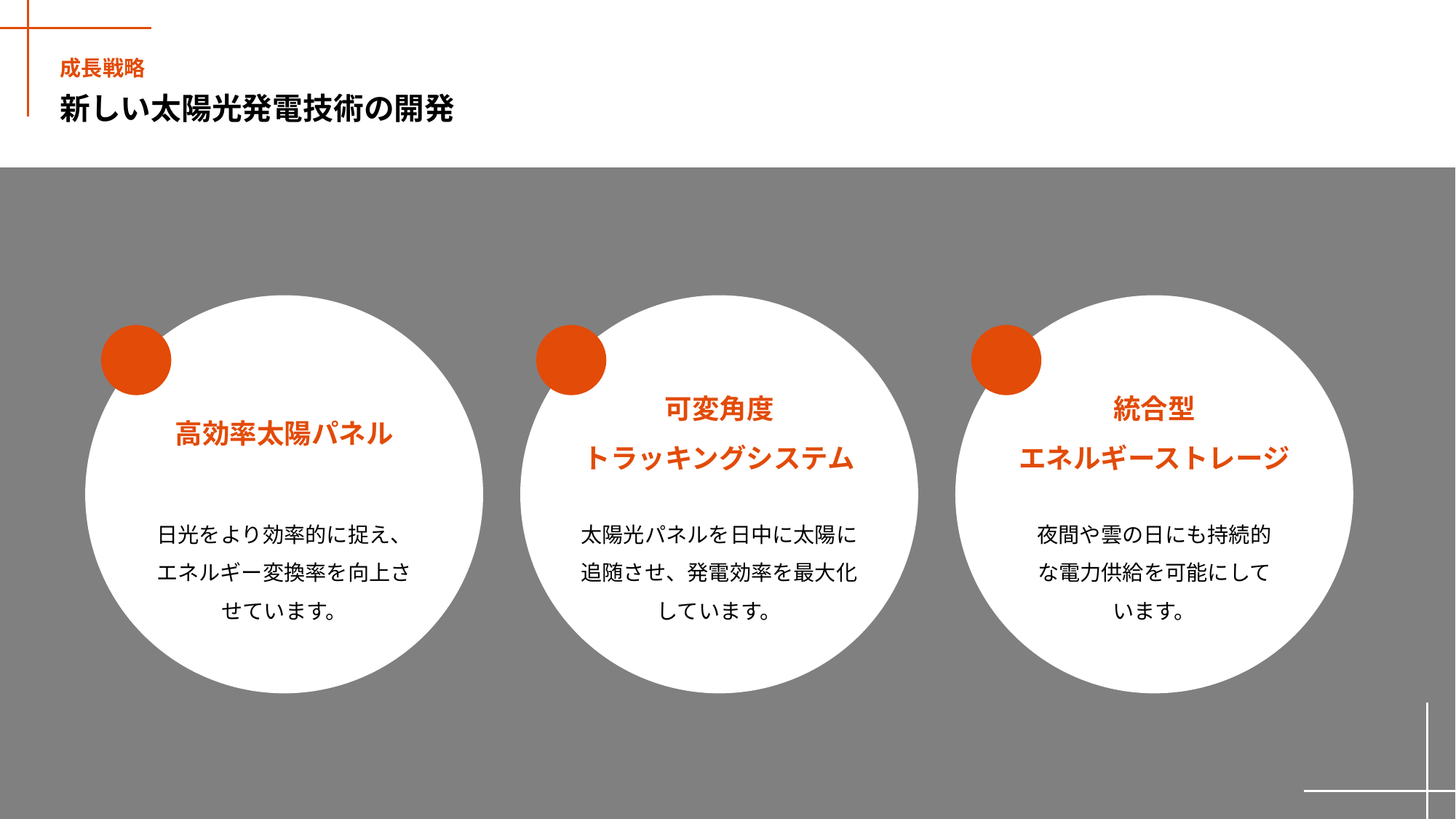

成長戦略
新しい太陽光発電技術の開発

可変角度
トラッキングシステム
統合型
エネルギーストレージ
高効率太陽パネル
日光をより効率的に捉え、エネルギー変換率を向上させています。
太陽光パネルを日中に太陽に追随させ、発電効率を最大化しています。
夜間や雲の日にも持続的な電力供給を可能にしています。